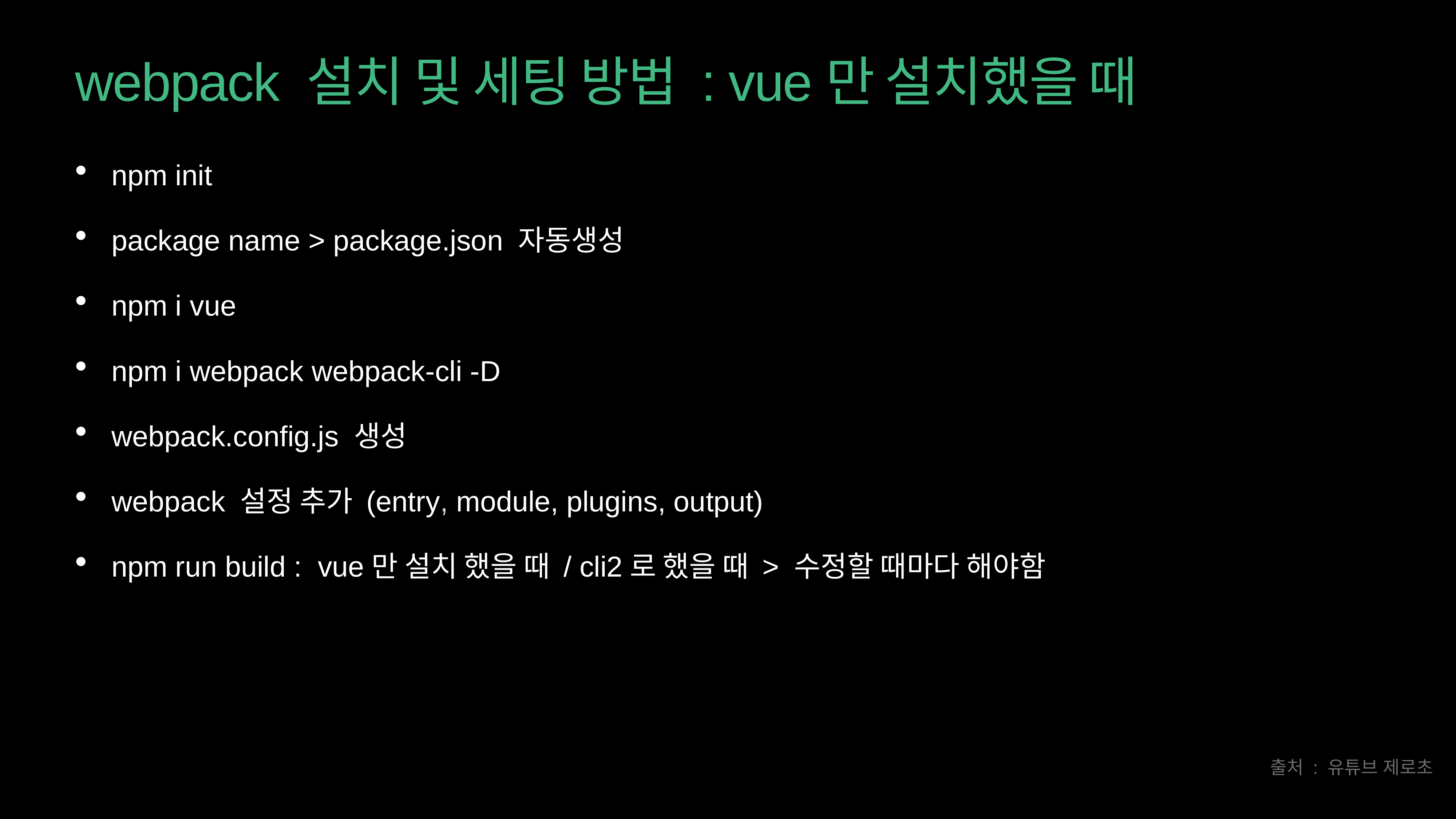

# webpack 설치 및 세팅 방법 : vue만 설치했을 때
npm init
package name > package.json 자동생성
npm i vue
npm i webpack webpack-cli -D
webpack.config.js 생성
webpack 설정 추가 (entry, module, plugins, output)
npm run build :  vue만 설치 했을 때 / cli2로 했을 때 > 수정할 때마다 해야함
출처 : 유튜브 제로초